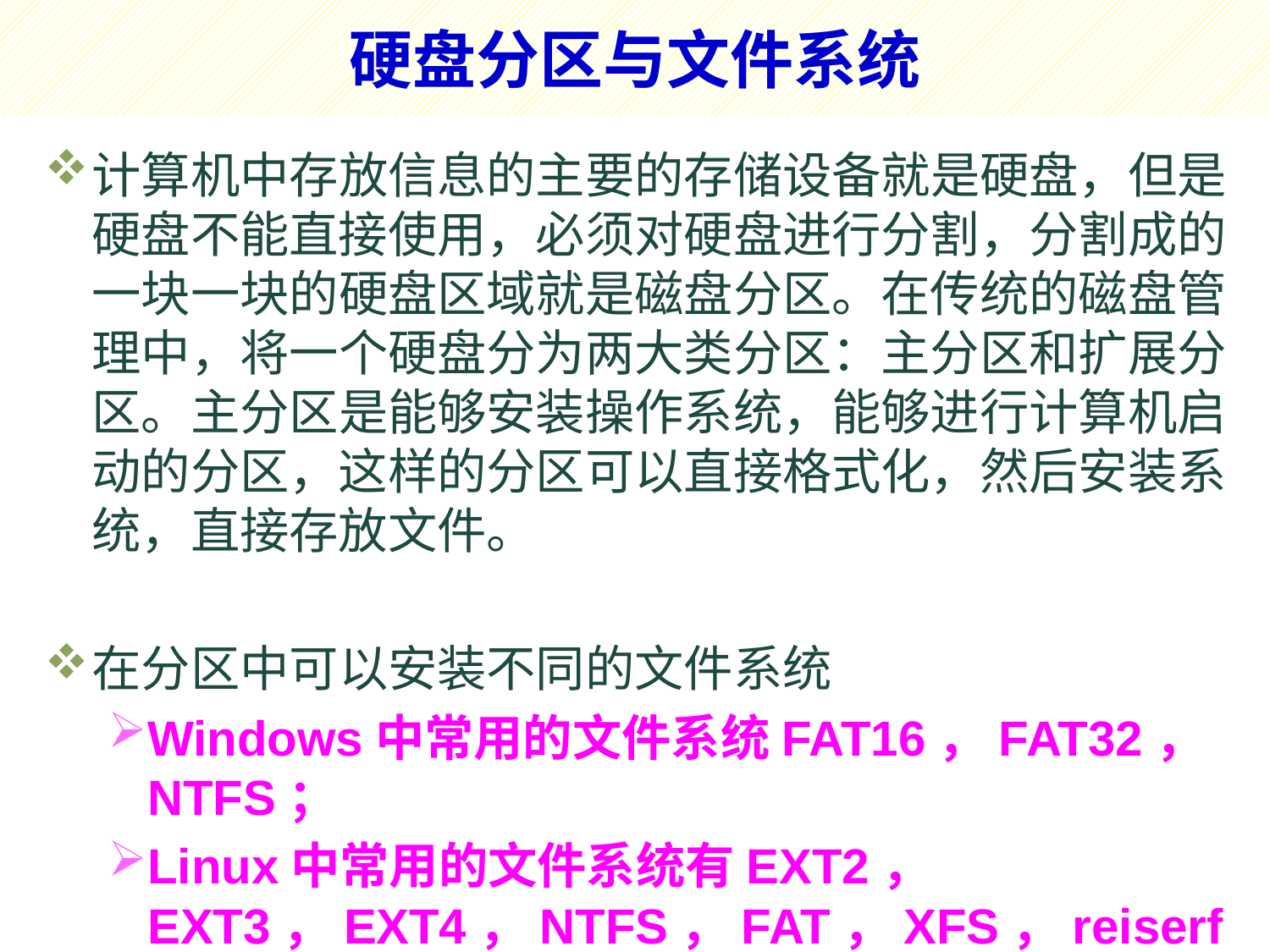

# 硬盘分区与文件系统
计算机中存放信息的主要的存储设备就是硬盘，但是硬盘不能直接使用，必须对硬盘进行分割，分割成的一块一块的硬盘区域就是磁盘分区。在传统的磁盘管理中，将一个硬盘分为两大类分区：主分区和扩展分区。主分区是能够安装操作系统，能够进行计算机启动的分区，这样的分区可以直接格式化，然后安装系统，直接存放文件。

在分区中可以安装不同的文件系统
Windows中常用的文件系统FAT16，FAT32，NTFS；
Linux中常用的文件系统有EXT2， EXT3，EXT4，NTFS，FAT，XFS，reiserfs，RAMFS等；